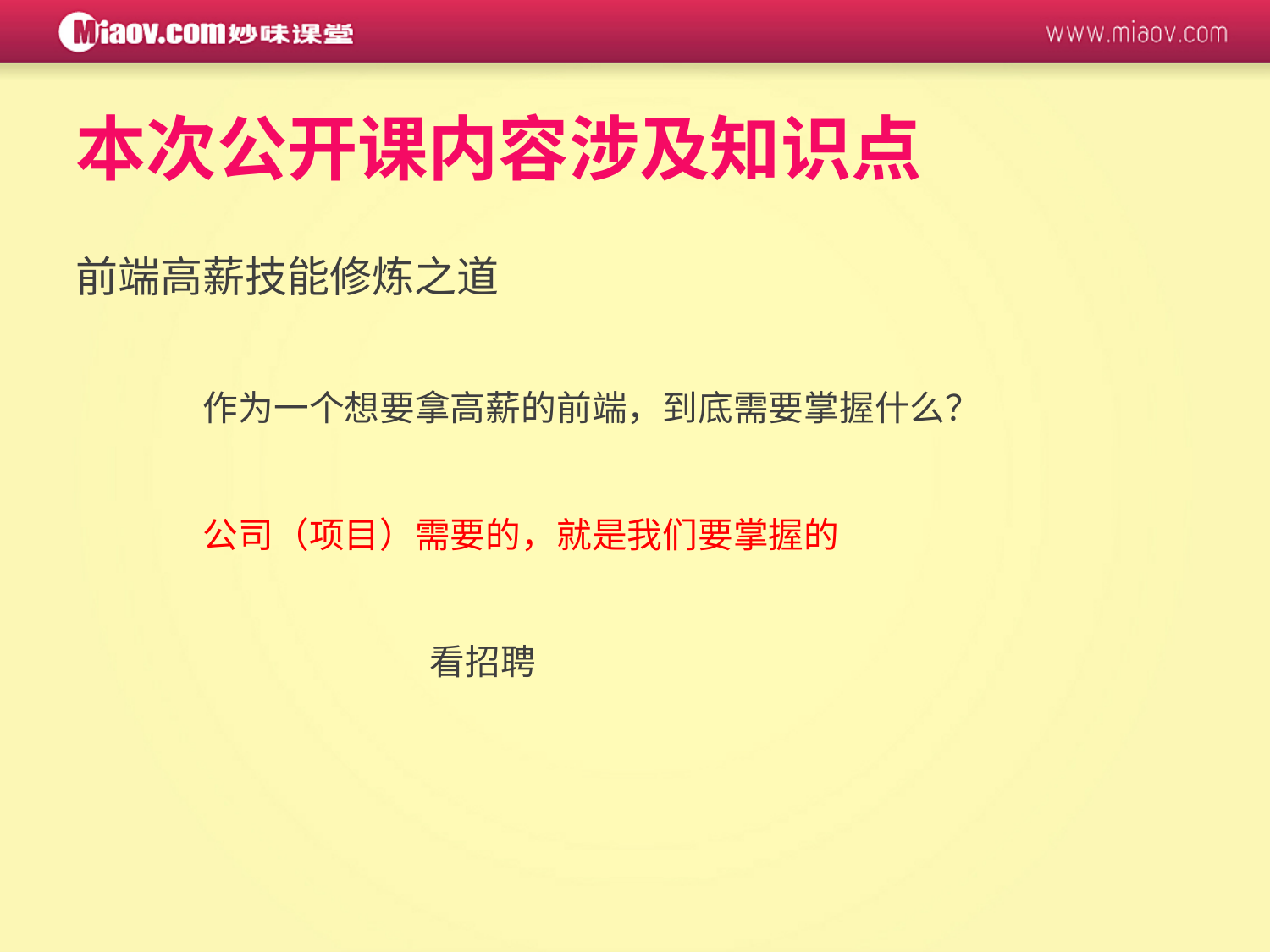

# 本次公开课内容涉及知识点
前端高薪技能修炼之道

	作为一个想要拿高薪的前端，到底需要掌握什么？

	公司（项目）需要的，就是我们要掌握的

			看招聘